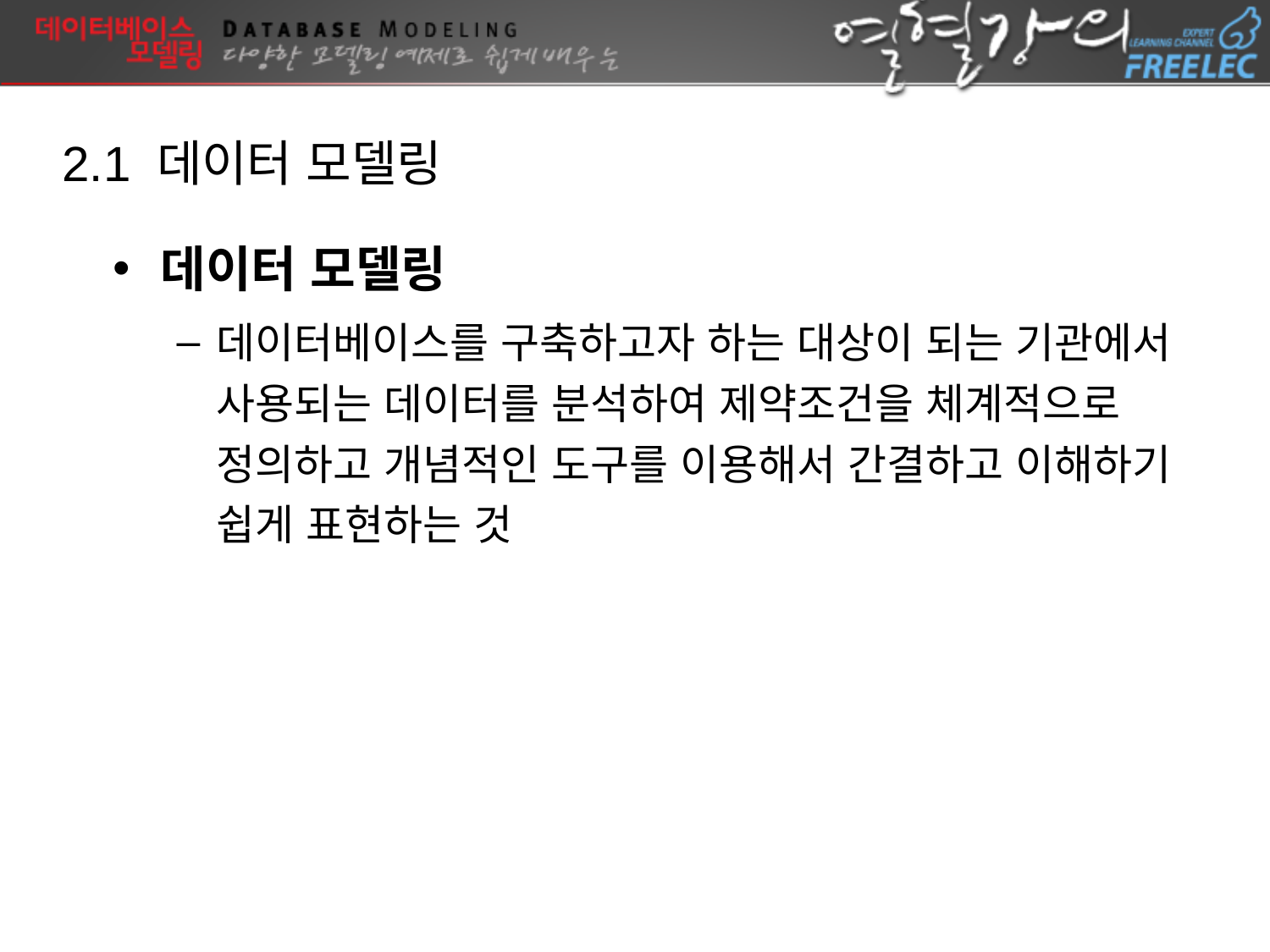

2.1 데이터 모델링
데이터 모델링
데이터베이스를 구축하고자 하는 대상이 되는 기관에서 사용되는 데이터를 분석하여 제약조건을 체계적으로 정의하고 개념적인 도구를 이용해서 간결하고 이해하기 쉽게 표현하는 것